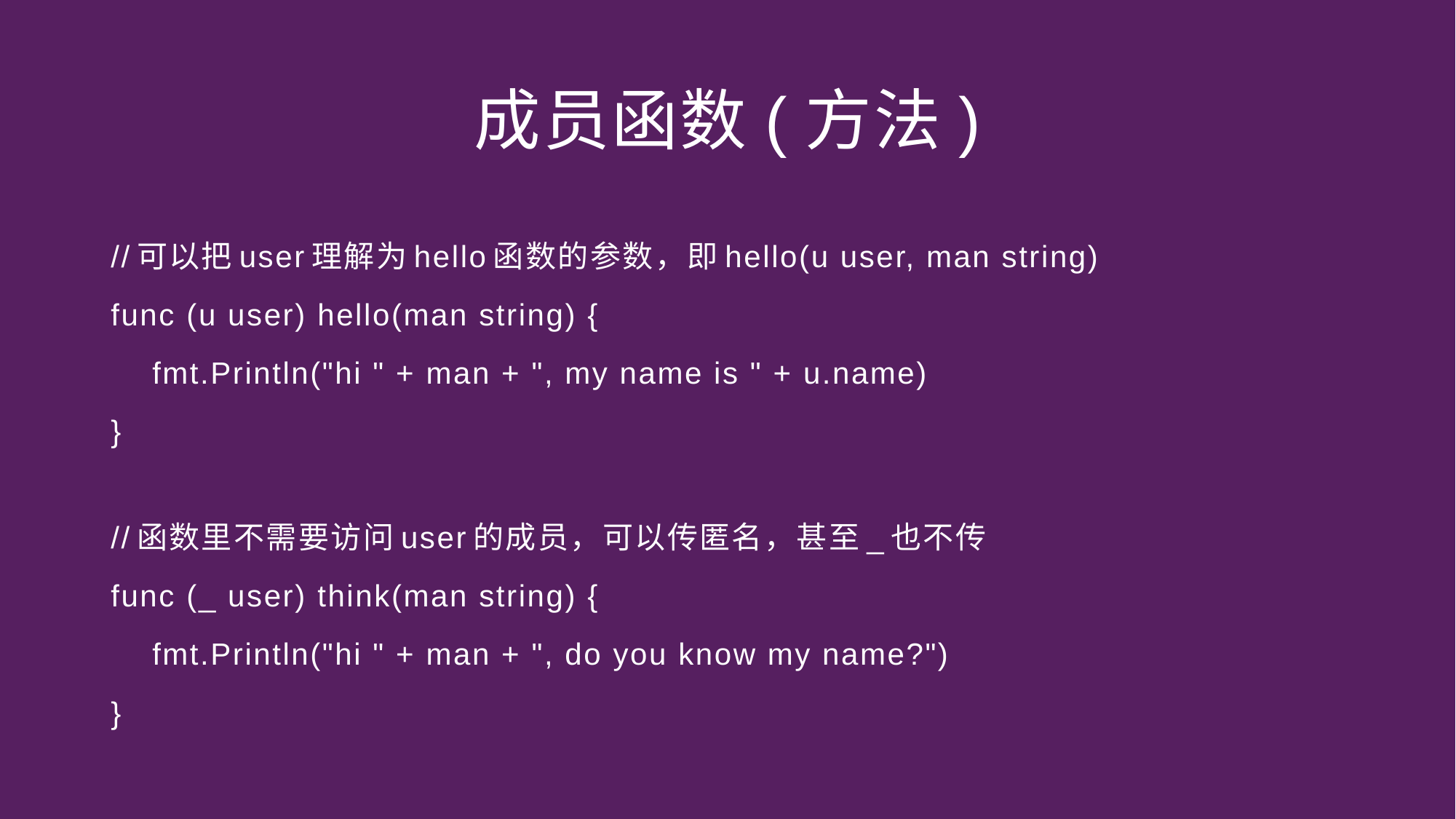

# 成员函数(方法)
//可以把user理解为hello函数的参数，即hello(u user, man string)
func (u user) hello(man string) {
    fmt.Println("hi " + man + ", my name is " + u.name)
}
//函数里不需要访问user的成员，可以传匿名，甚至_也不传
func (_ user) think(man string) {
    fmt.Println("hi " + man + ", do you know my name?")
}